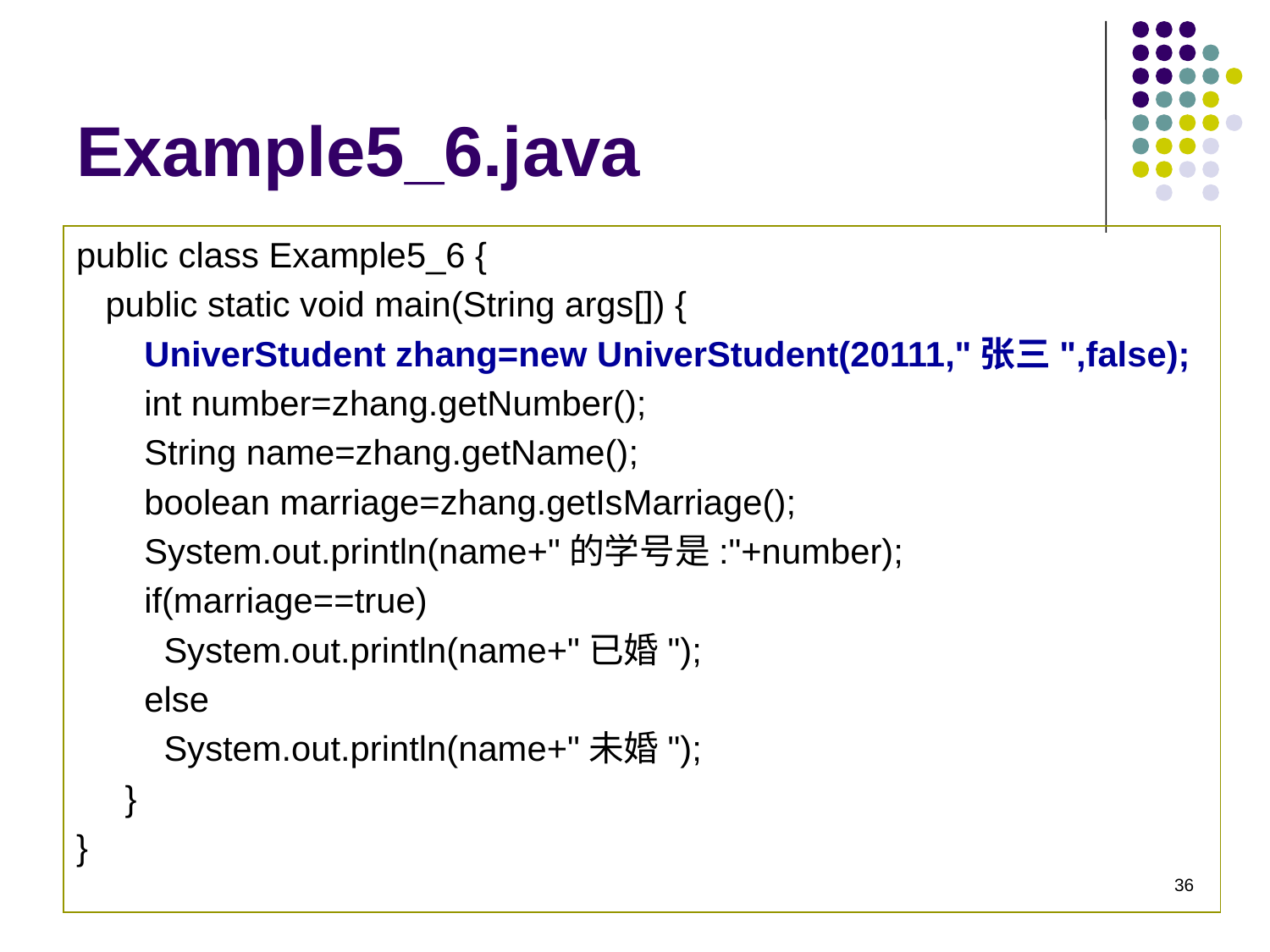

# Example5_6.java
public class Example5_6 {
   public static void main(String args[]) {
       UniverStudent zhang=new UniverStudent(20111,"张三",false);
       int number=zhang.getNumber();
       String name=zhang.getName();
       boolean marriage=zhang.getIsMarriage();
       System.out.println(name+"的学号是:"+number);
       if(marriage==true)
         System.out.println(name+"已婚");
       else
         System.out.println(name+"未婚");
     }
}
36